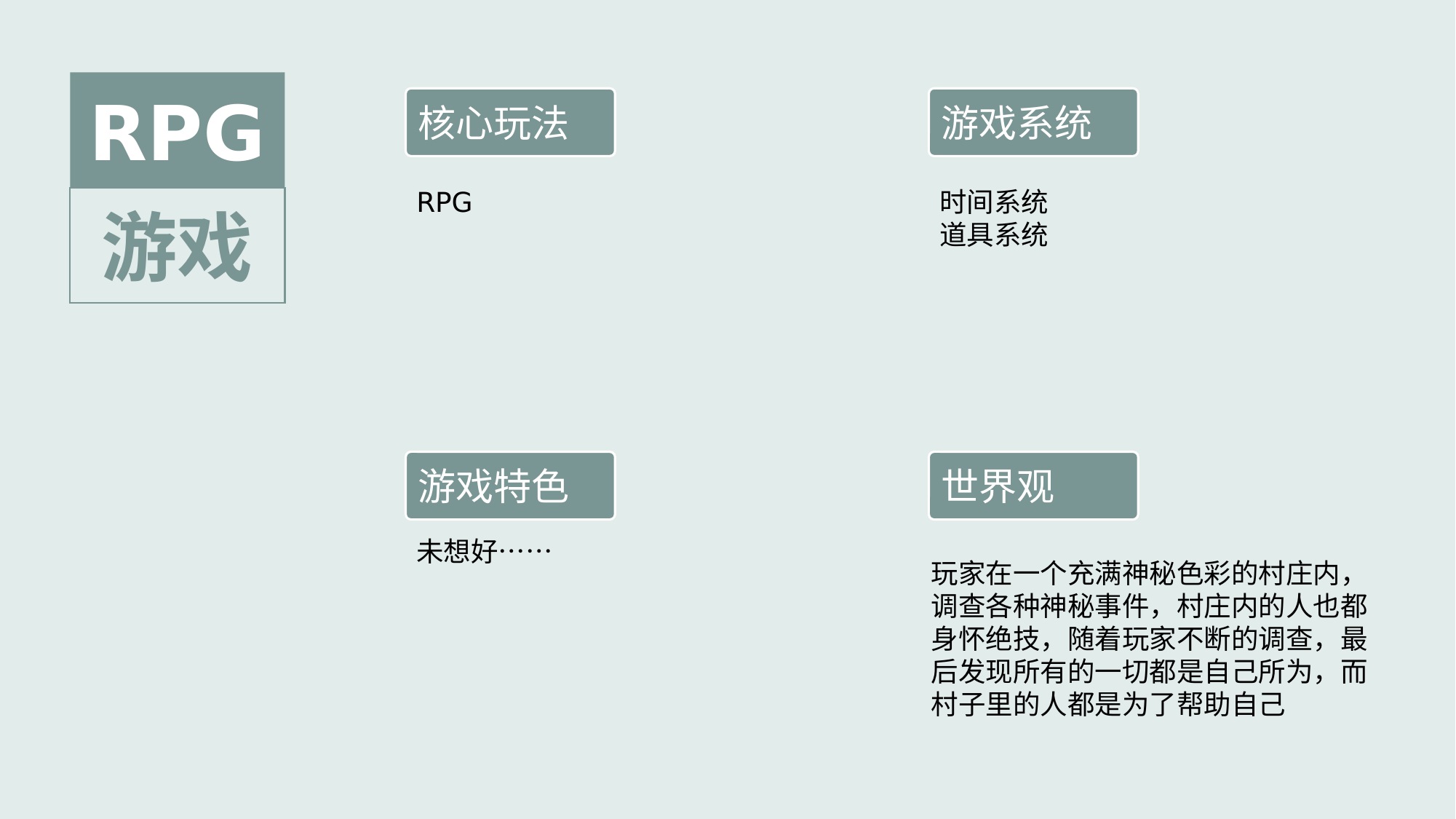

RPG
游戏
游戏系统
核心玩法
RPG
时间系统
道具系统
游戏特色
世界观
未想好……
玩家在一个充满神秘色彩的村庄内，调查各种神秘事件，村庄内的人也都身怀绝技，随着玩家不断的调查，最后发现所有的一切都是自己所为，而村子里的人都是为了帮助自己